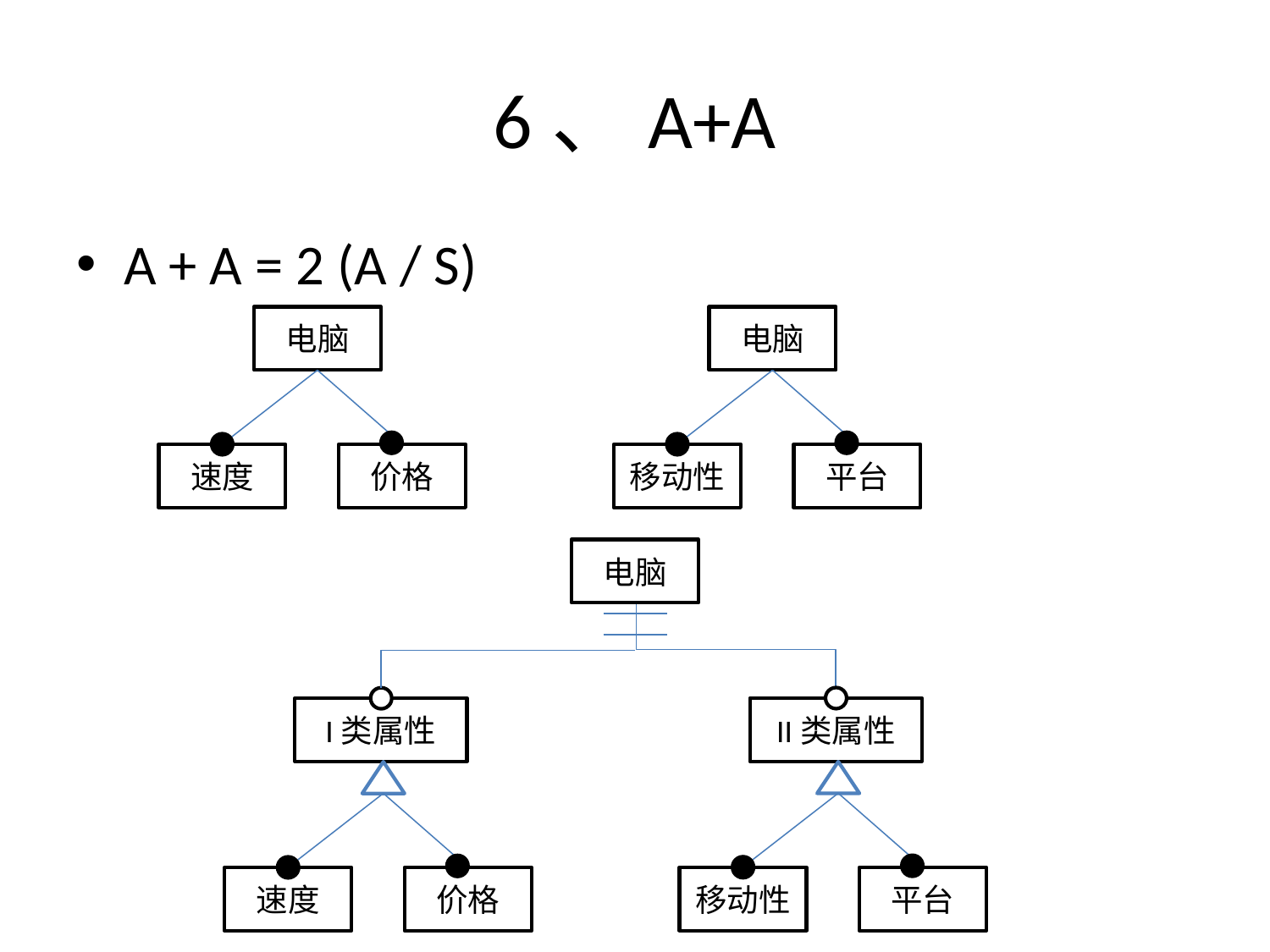

# 6、A+A
A + A = 2 (A / S)
电脑
电脑

速度
价格
移动性
平台
电脑

II类属性
I类属性

移动性
平台
速度
价格